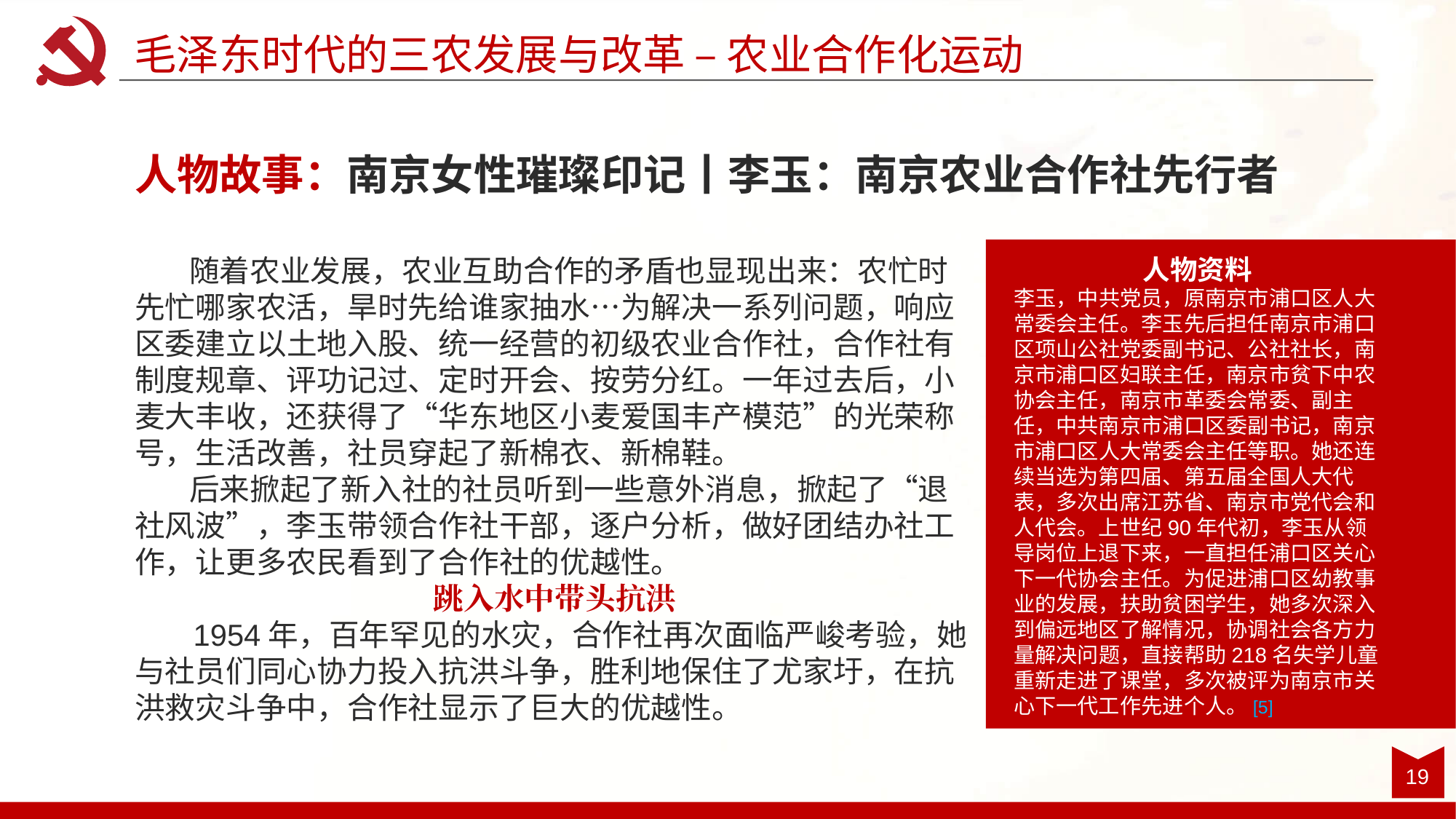

毛泽东时代的三农发展与改革 – 农业合作化运动

人物故事：南京女性璀璨印记丨李玉：南京农业合作社先行者

       随着农业发展，农业互助合作的矛盾也显现出来：农忙时先忙哪家农活，旱时先给谁家抽水…为解决一系列问题，响应区委建立以土地入股、统一经营的初级农业合作社，合作社有制度规章、评功记过、定时开会、按劳分红。一年过去后，小麦大丰收，还获得了“华东地区小麦爱国丰产模范”的光荣称号，生活改善，社员穿起了新棉衣、新棉鞋。
       后来掀起了新入社的社员听到一些意外消息，掀起了“退社风波”，李玉带领合作社干部，逐户分析，做好团结办社工作，让更多农民看到了合作社的优越性。
跳入水中带头抗洪
       1954年，百年罕见的水灾，合作社再次面临严峻考验，她与社员们同心协力投入抗洪斗争，胜利地保住了尤家圩，在抗洪救灾斗争中，合作社显示了巨大的优越性。
人物资料
李玉，中共党员，原南京市浦口区人大常委会主任。李玉先后担任南京市浦口区项山公社党委副书记、公社社长，南京市浦口区妇联主任，南京市贫下中农协会主任，南京市革委会常委、副主任，中共南京市浦口区委副书记，南京市浦口区人大常委会主任等职。她还连续当选为第四届、第五届全国人大代表，多次出席江苏省、南京市党代会和人代会。上世纪90年代初，李玉从领导岗位上退下来，一直担任浦口区关心下一代协会主任。为促进浦口区幼教事业的发展，扶助贫困学生，她多次深入到偏远地区了解情况，协调社会各方力量解决问题，直接帮助218名失学儿童重新走进了课堂，多次被评为南京市关心下一代工作先进个人。[5]